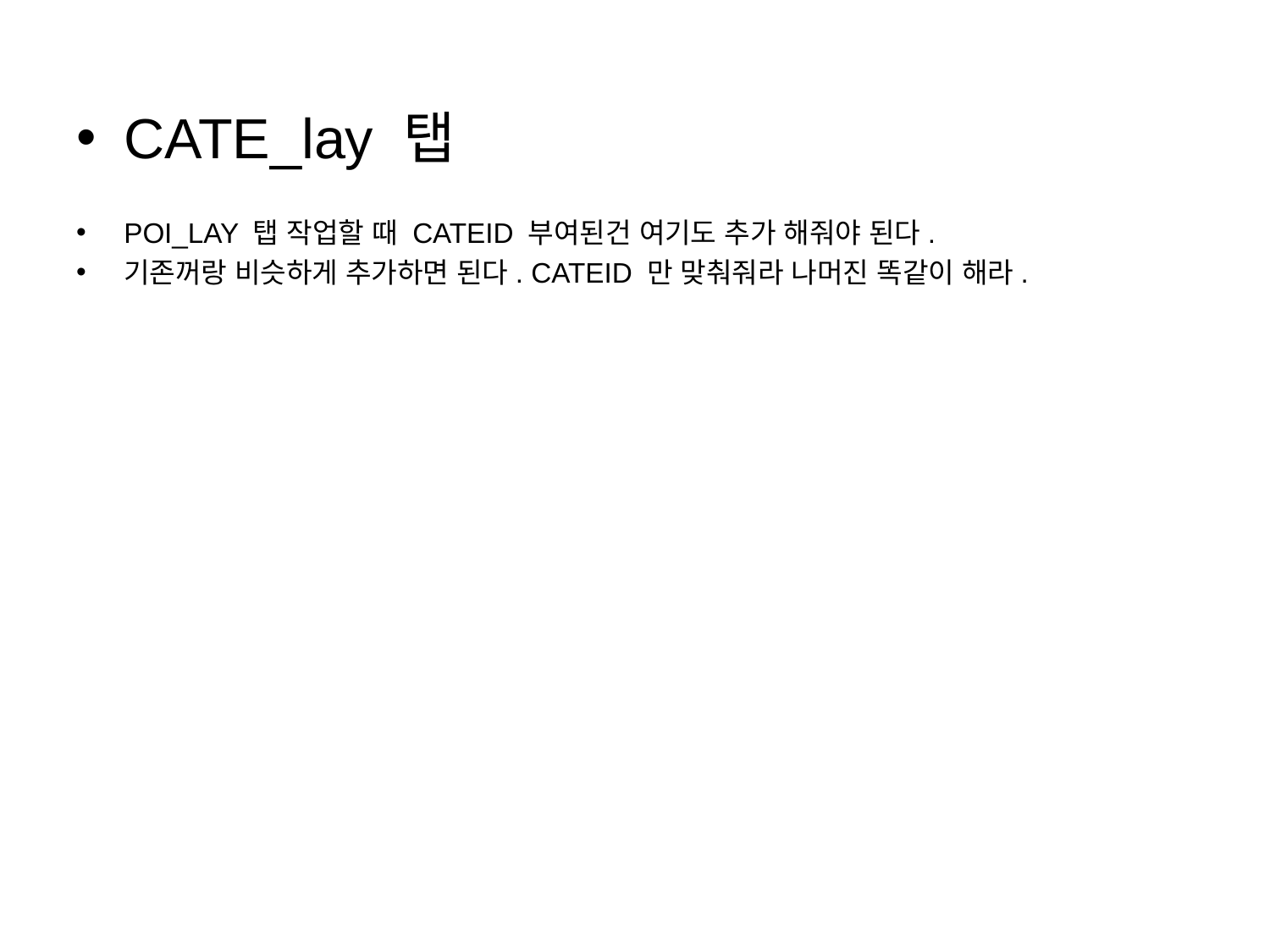

CATE_lay 탭

POI_LAY 탭 작업할 때 CATEID 부여된건 여기도 추가 해줘야 된다.
기존꺼랑 비슷하게 추가하면 된다. CATEID 만 맞춰줘라 나머진 똑같이 해라.